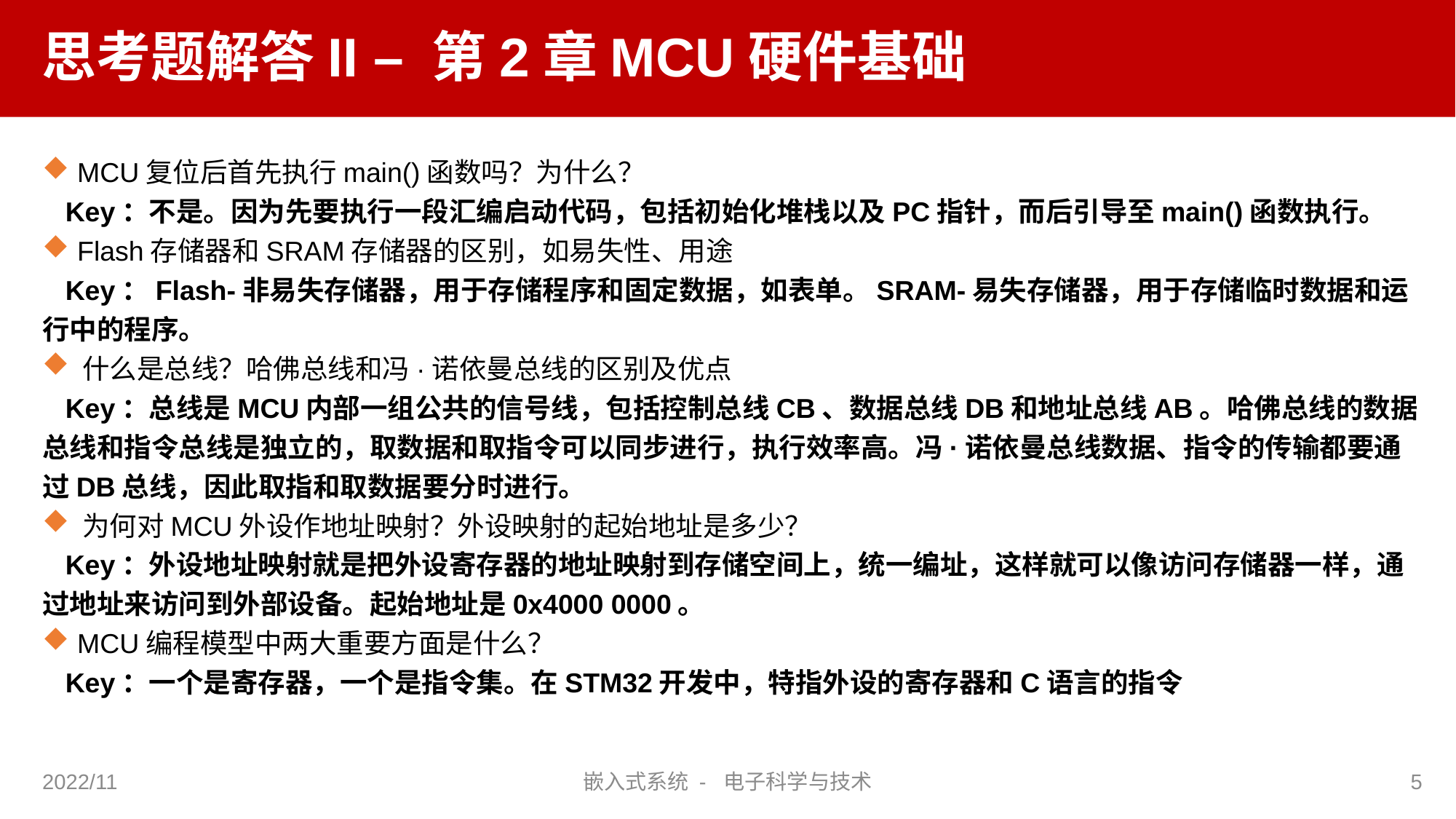

# 思考题解答II – 第2章MCU硬件基础
 MCU复位后首先执行main()函数吗？为什么？
   Key：不是。因为先要执行一段汇编启动代码，包括初始化堆栈以及PC指针，而后引导至main()函数执行。
 Flash存储器和SRAM存储器的区别，如易失性、用途
   Key：Flash-非易失存储器，用于存储程序和固定数据，如表单。SRAM-易失存储器，用于存储临时数据和运行中的程序。
 什么是总线？哈佛总线和冯·诺依曼总线的区别及优点
   Key：总线是MCU内部一组公共的信号线，包括控制总线CB、数据总线DB和地址总线AB。哈佛总线的数据总线和指令总线是独立的，取数据和取指令可以同步进行，执行效率高。冯·诺依曼总线数据、指令的传输都要通过DB总线，因此取指和取数据要分时进行。
 为何对MCU外设作地址映射？外设映射的起始地址是多少？
   Key：外设地址映射就是把外设寄存器的地址映射到存储空间上，统一编址，这样就可以像访问存储器一样，通过地址来访问到外部设备。起始地址是0x4000 0000。
 MCU编程模型中两大重要方面是什么？
   Key：一个是寄存器，一个是指令集。在STM32开发中，特指外设的寄存器和C语言的指令
2022/11
嵌入式系统 -  电子科学与技术
5